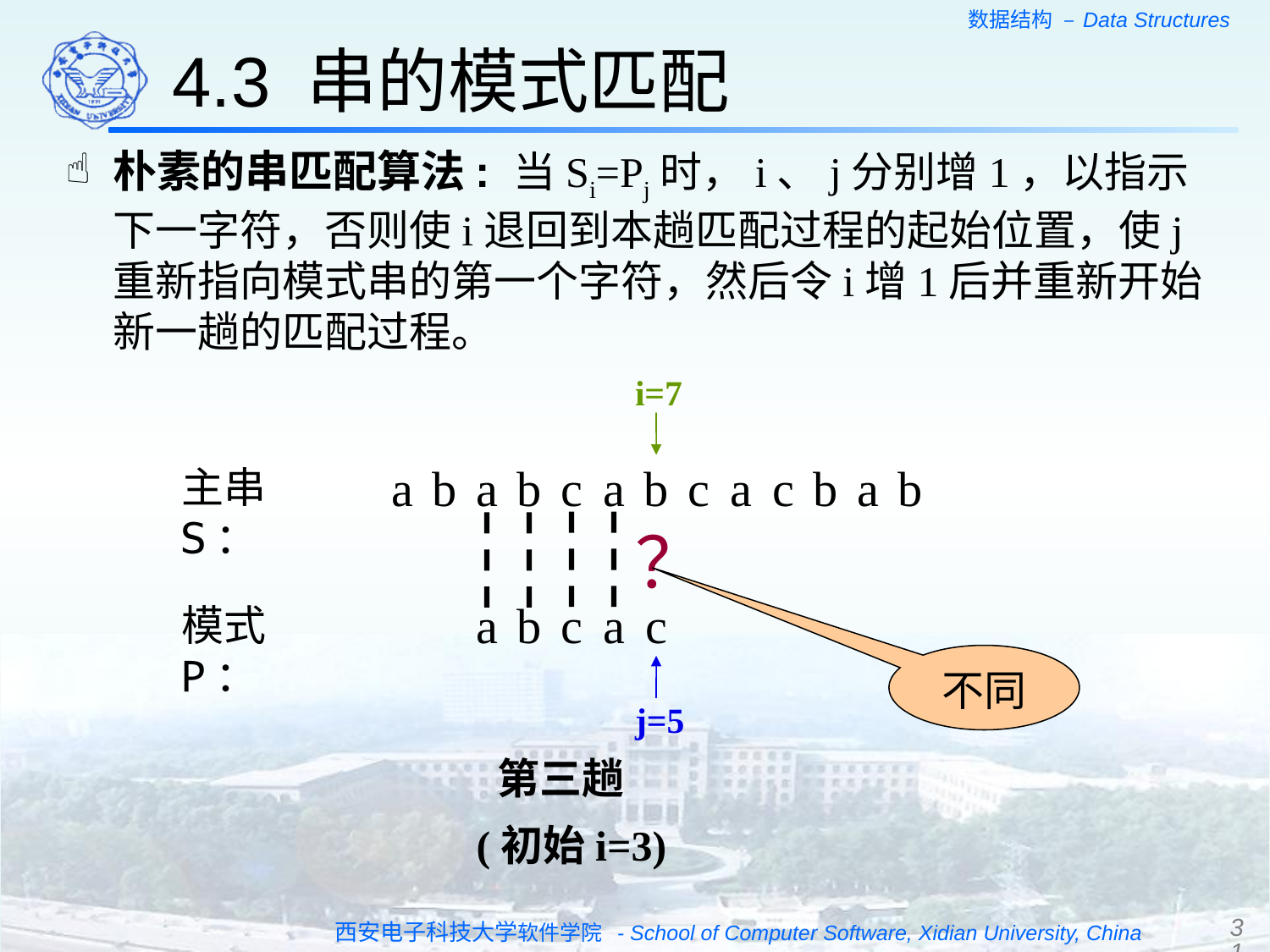

4.3 串的模式匹配
朴素的串匹配算法: 当Si=Pj时，i、j分别增1，以指示下一字符，否则使i退回到本趟匹配过程的起始位置，使j重新指向模式串的第一个字符，然后令i增1后并重新开始新一趟的匹配过程。
i=7

j=5
主串S：
a
b
a
b
c
a
b
c
a
c
b
a
b

？
模式P：
a
b
c
a
c
不同
第三趟
  (初始i=3)
31